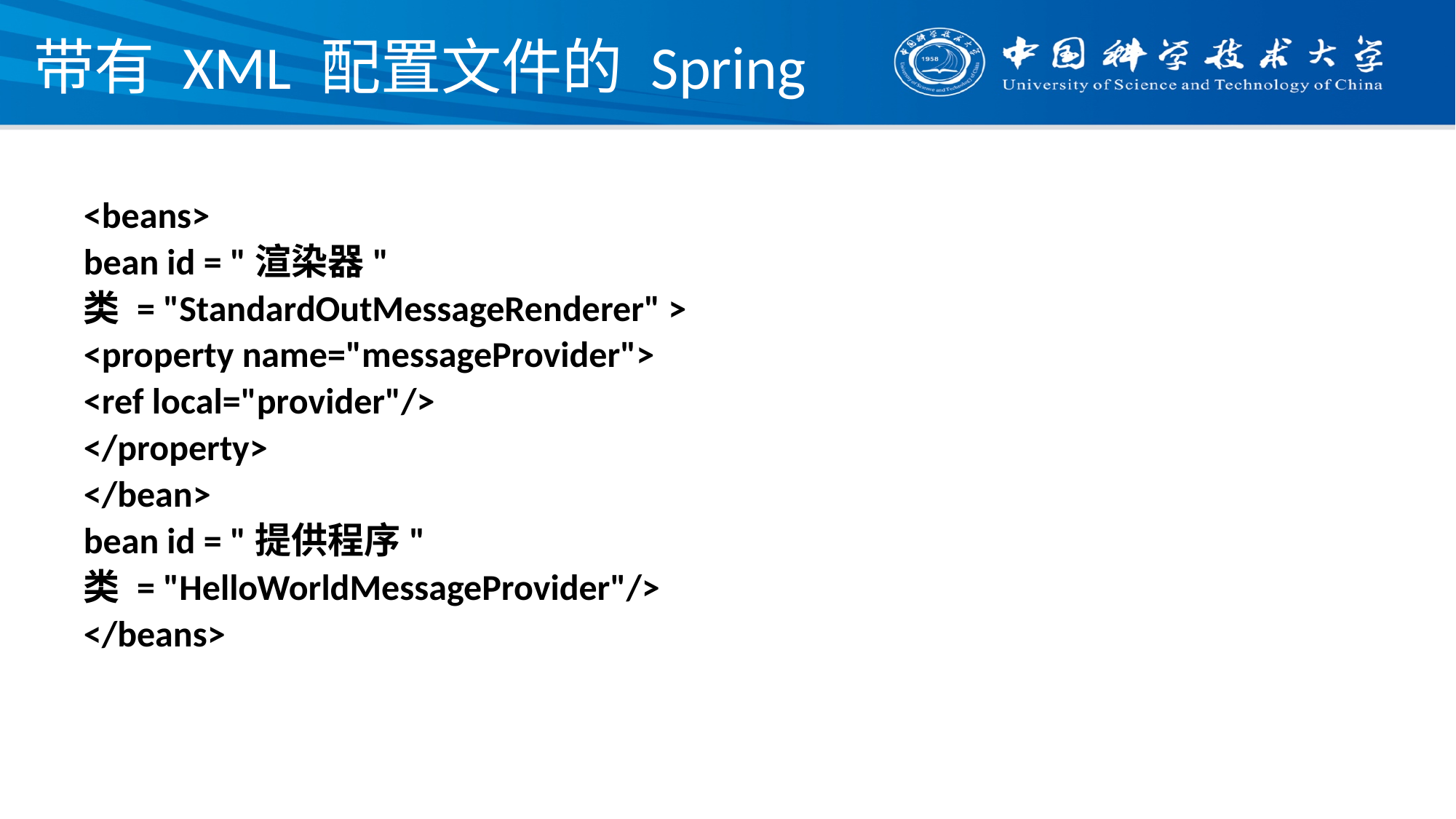

# 带有 XML 配置文件的 Spring
<beans>
bean id = "渲染器"
类 = "StandardOutMessageRenderer" >
<property name="messageProvider">
<ref local="provider"/>
</property>
</bean>
bean id = "提供程序"
类 = "HelloWorldMessageProvider"/>
</beans>